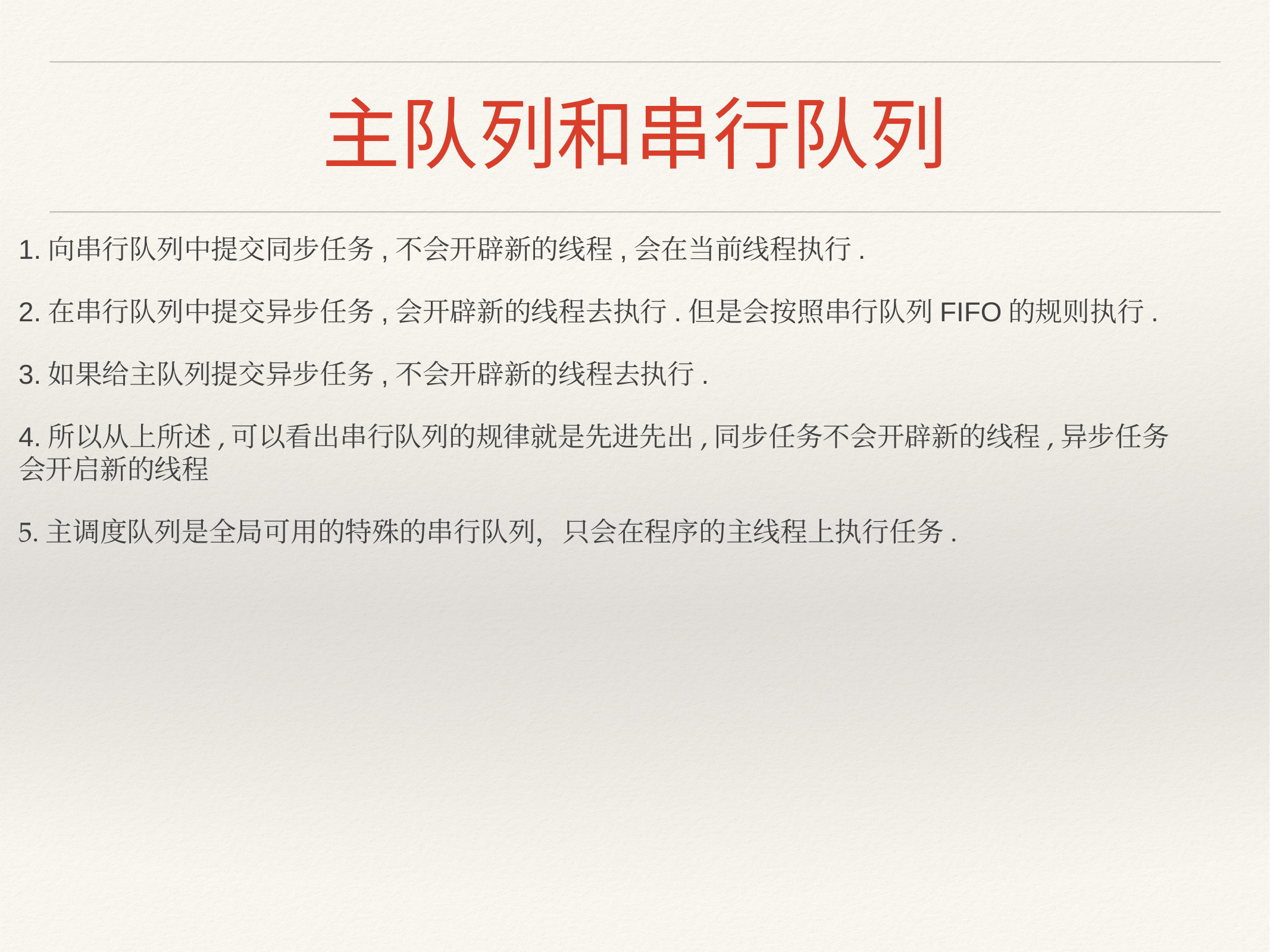

# 主队列和串行队列
1.向串行队列中提交同步任务,不会开辟新的线程,会在当前线程执行.
2.在串行队列中提交异步任务,会开辟新的线程去执行.但是会按照串行队列FIFO的规则执行.
3.如果给主队列提交异步任务,不会开辟新的线程去执行.
4.所以从上所述,可以看出串行队列的规律就是先进先出,同步任务不会开辟新的线程,异步任务会开启新的线程
5.主调度队列是全局可用的特殊的串行队列，只会在程序的主线程上执行任务.